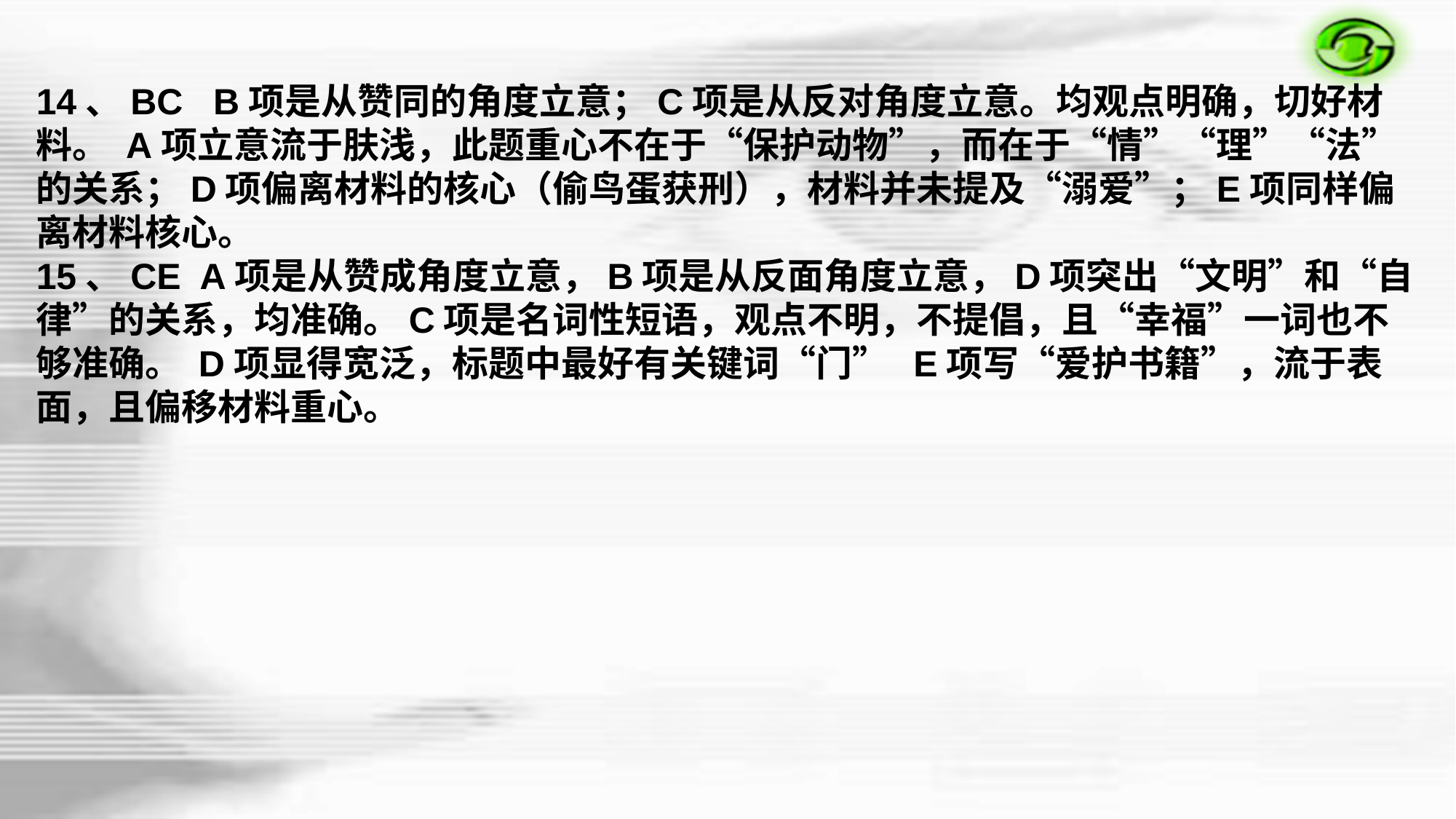

14、BC   B项是从赞同的角度立意；C项是从反对角度立意。均观点明确，切好材料。 A项立意流于肤浅，此题重心不在于“保护动物”，而在于“情”“理”“法”的关系；D项偏离材料的核心（偷鸟蛋获刑），材料并未提及“溺爱”；E项同样偏离材料核心。
15、CE  A项是从赞成角度立意，B项是从反面角度立意，D项突出“文明”和“自律”的关系，均准确。C项是名词性短语，观点不明，不提倡，且“幸福”一词也不够准确。 D项显得宽泛，标题中最好有关键词“门”  E项写“爱护书籍”，流于表面，且偏移材料重心。